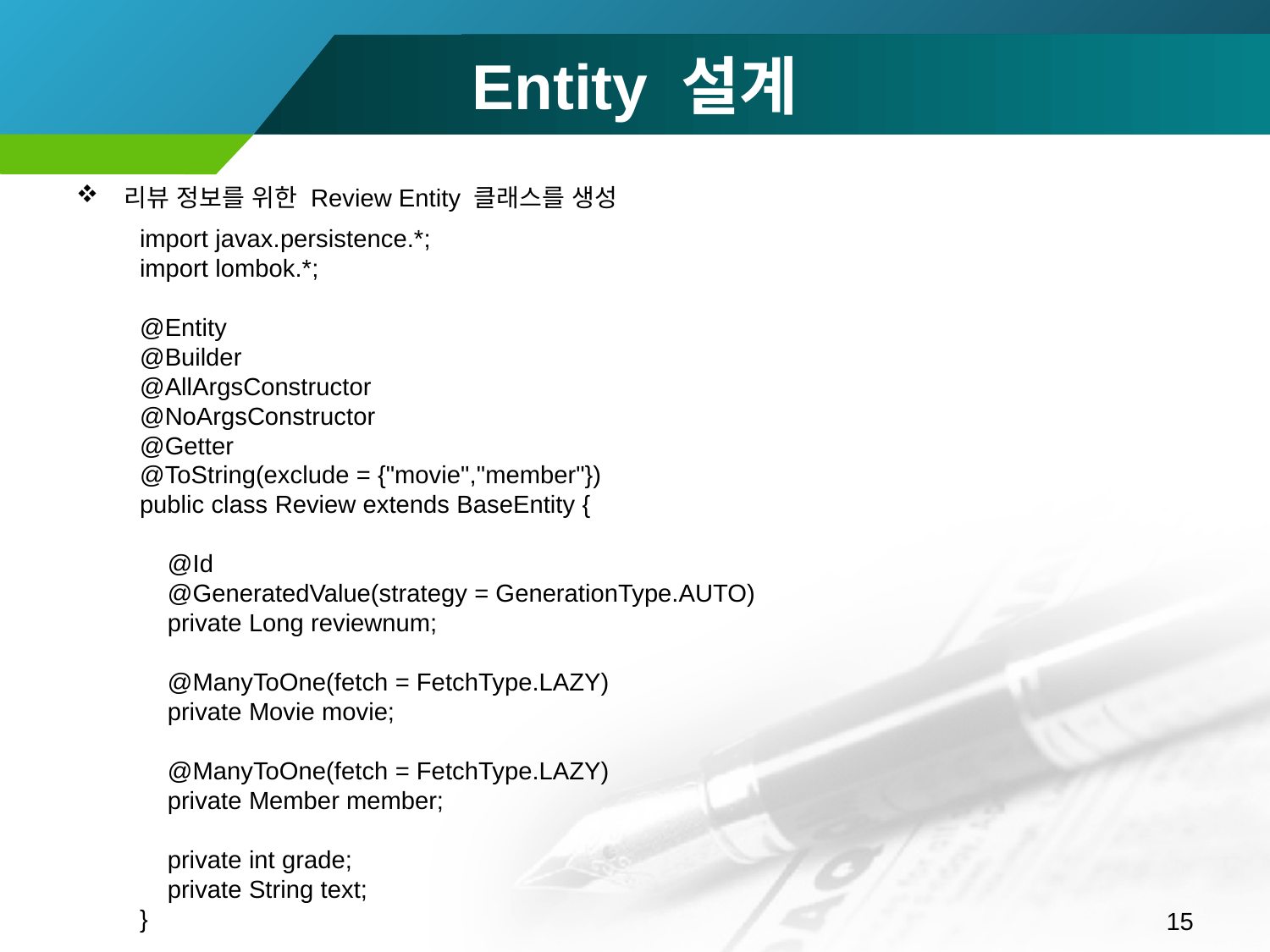

# Entity 설계
리뷰 정보를 위한 Review Entity 클래스를 생성
import javax.persistence.*;
import lombok.*;

@Entity
@Builder
@AllArgsConstructor
@NoArgsConstructor
@Getter
@ToString(exclude = {"movie","member"})
public class Review extends BaseEntity {

    @Id
    @GeneratedValue(strategy = GenerationType.AUTO)
    private Long reviewnum;

    @ManyToOne(fetch = FetchType.LAZY)
    private Movie movie;

    @ManyToOne(fetch = FetchType.LAZY)
    private Member member;

    private int grade;
    private String text;
}
15